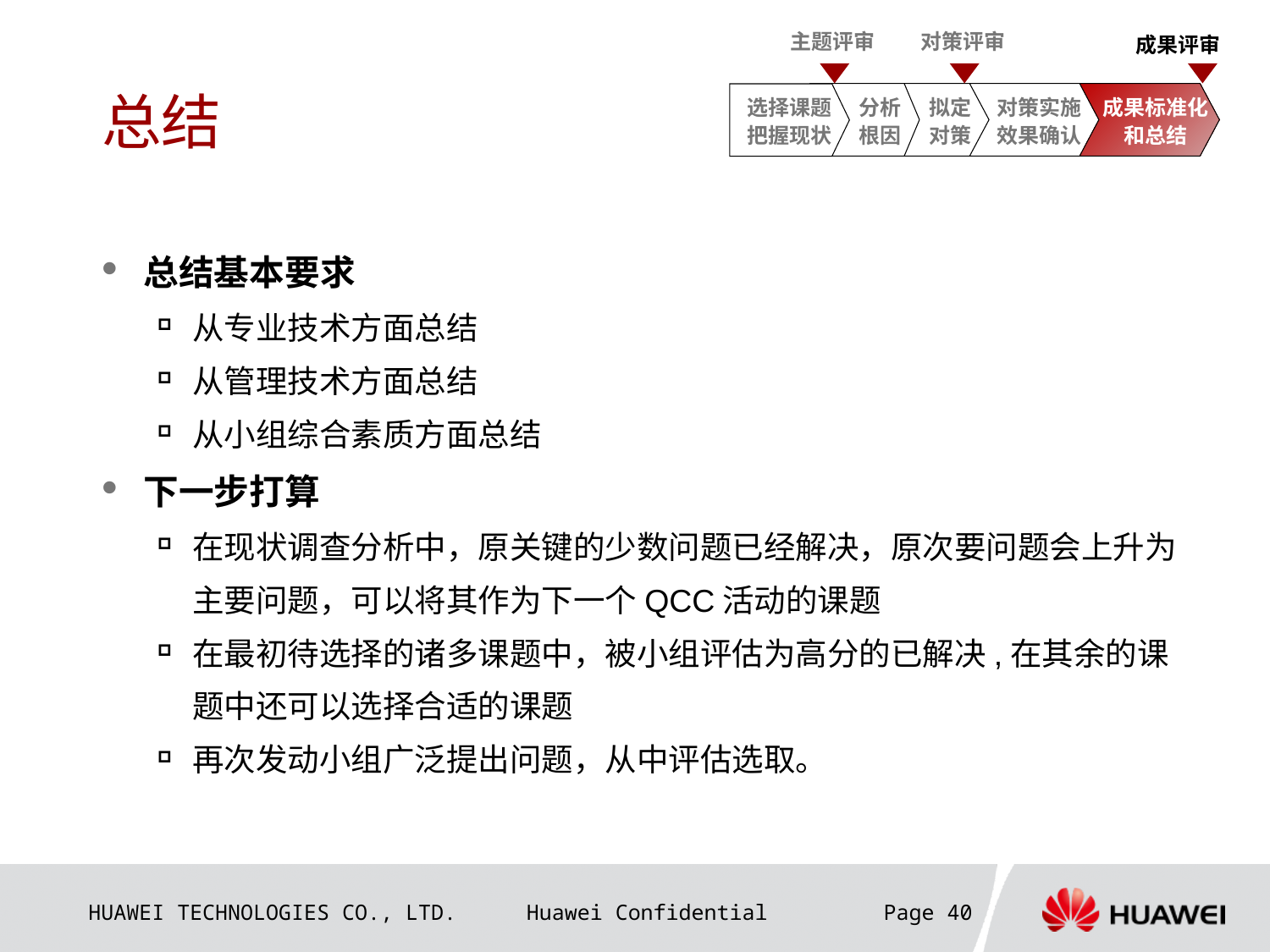

主题评审
对策评审
 成果评审

选择课题
把握现状
分析根因
拟定对策
对策实施
效果确认
成果标准化
和总结
# 总结
总结基本要求
从专业技术方面总结
从管理技术方面总结
从小组综合素质方面总结
下一步打算
在现状调查分析中，原关键的少数问题已经解决，原次要问题会上升为主要问题，可以将其作为下一个QCC活动的课题
在最初待选择的诸多课题中，被小组评估为高分的已解决,在其余的课题中还可以选择合适的课题
再次发动小组广泛提出问题，从中评估选取。
Page 40